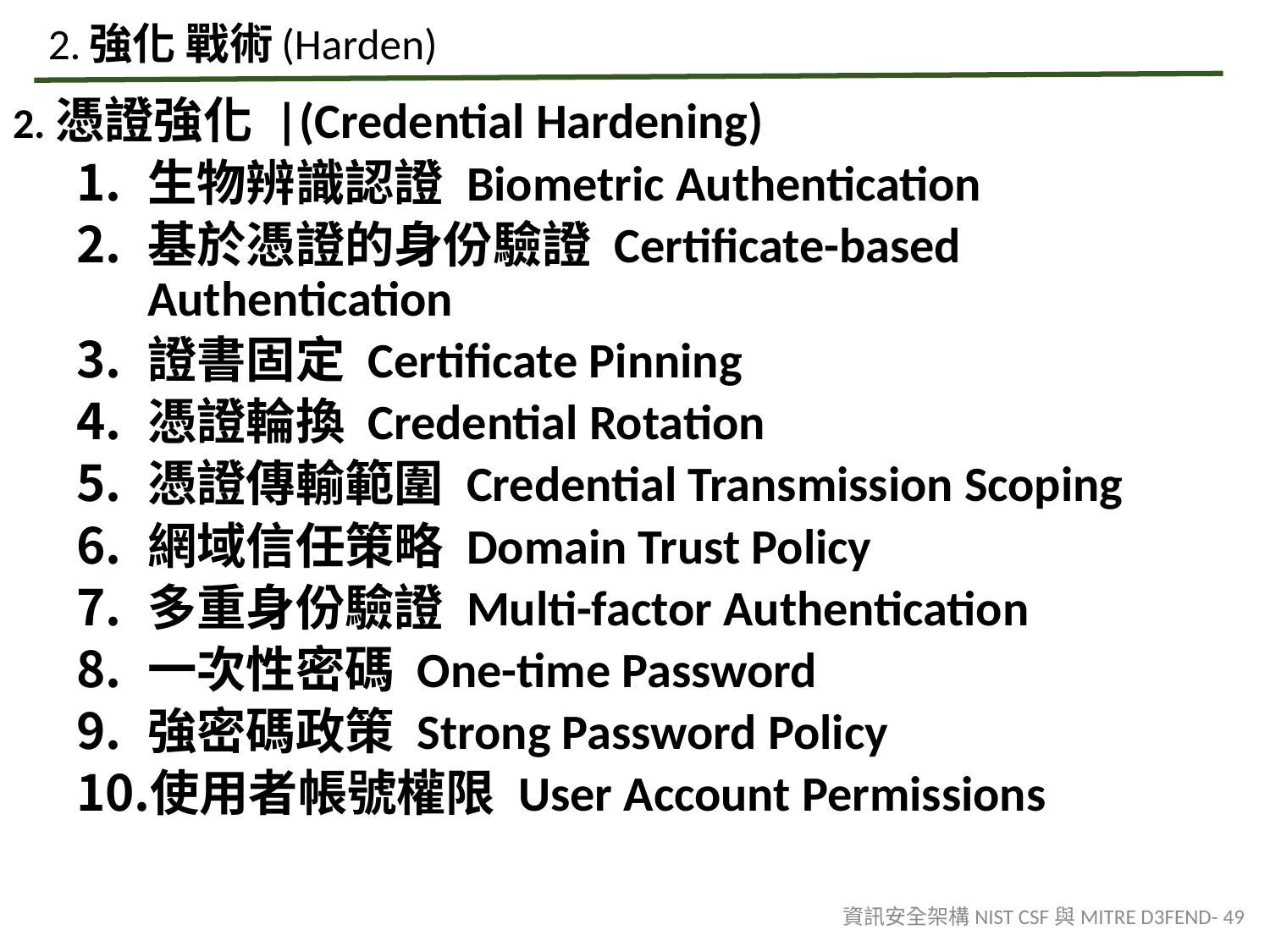

# 2.強化 戰術(Harden)
2.憑證強化 |(Credential Hardening)
生物辨識認證 Biometric Authentication
基於憑證的身份驗證 Certificate-based Authentication
證書固定 Certificate Pinning
憑證輪換 Credential Rotation
憑證傳輸範圍 Credential Transmission Scoping
網域信任策略 Domain Trust Policy
多重身份驗證 Multi-factor Authentication
一次性密碼 One-time Password
強密碼政策 Strong Password Policy
使用者帳號權限 User Account Permissions

資訊安全架構NIST CSF與MITRE D3FEND- 49